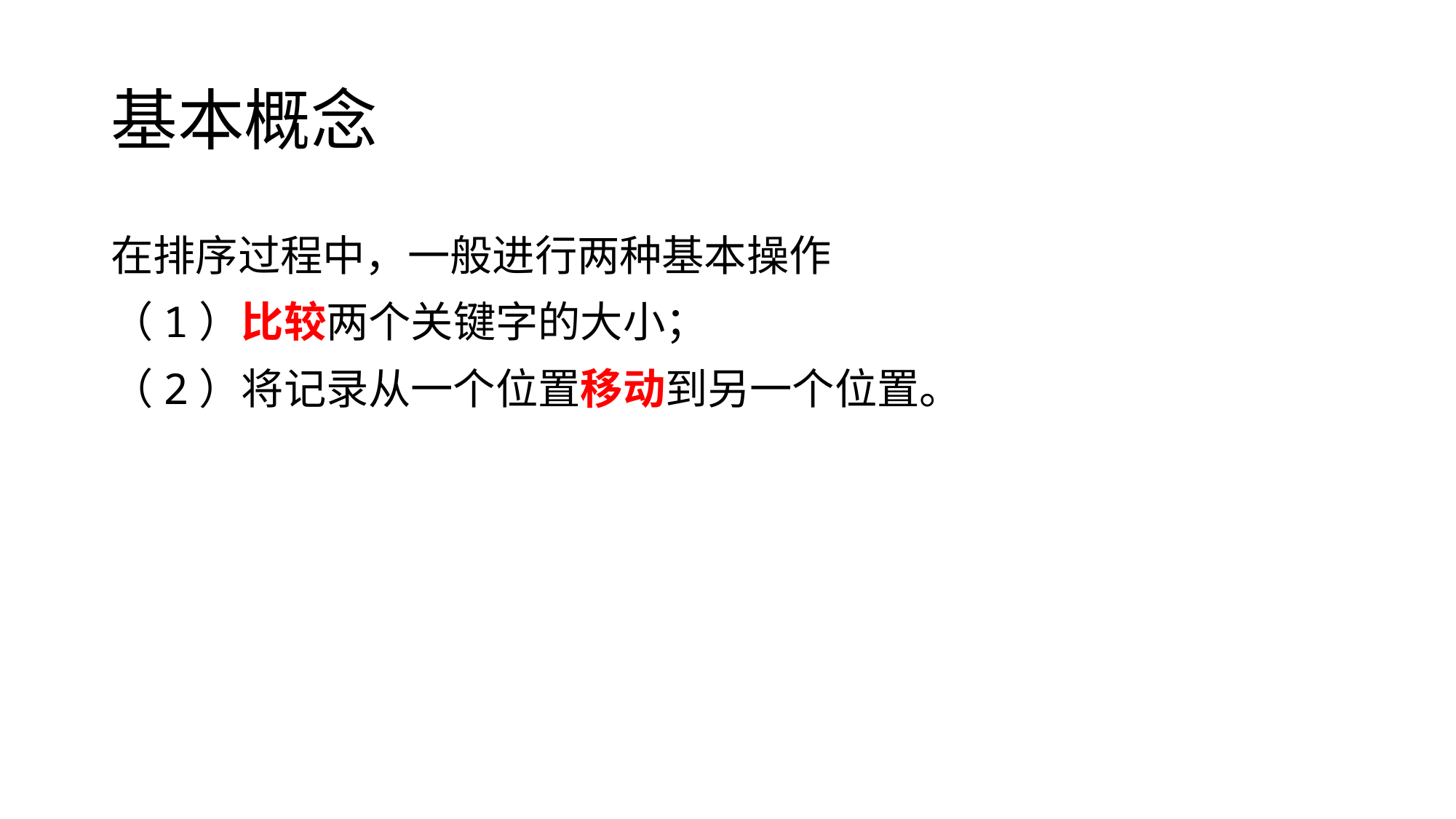

# 基本概念
在排序过程中，一般进行两种基本操作
（1）比较两个关键字的大小；
（2）将记录从一个位置移动到另一个位置。